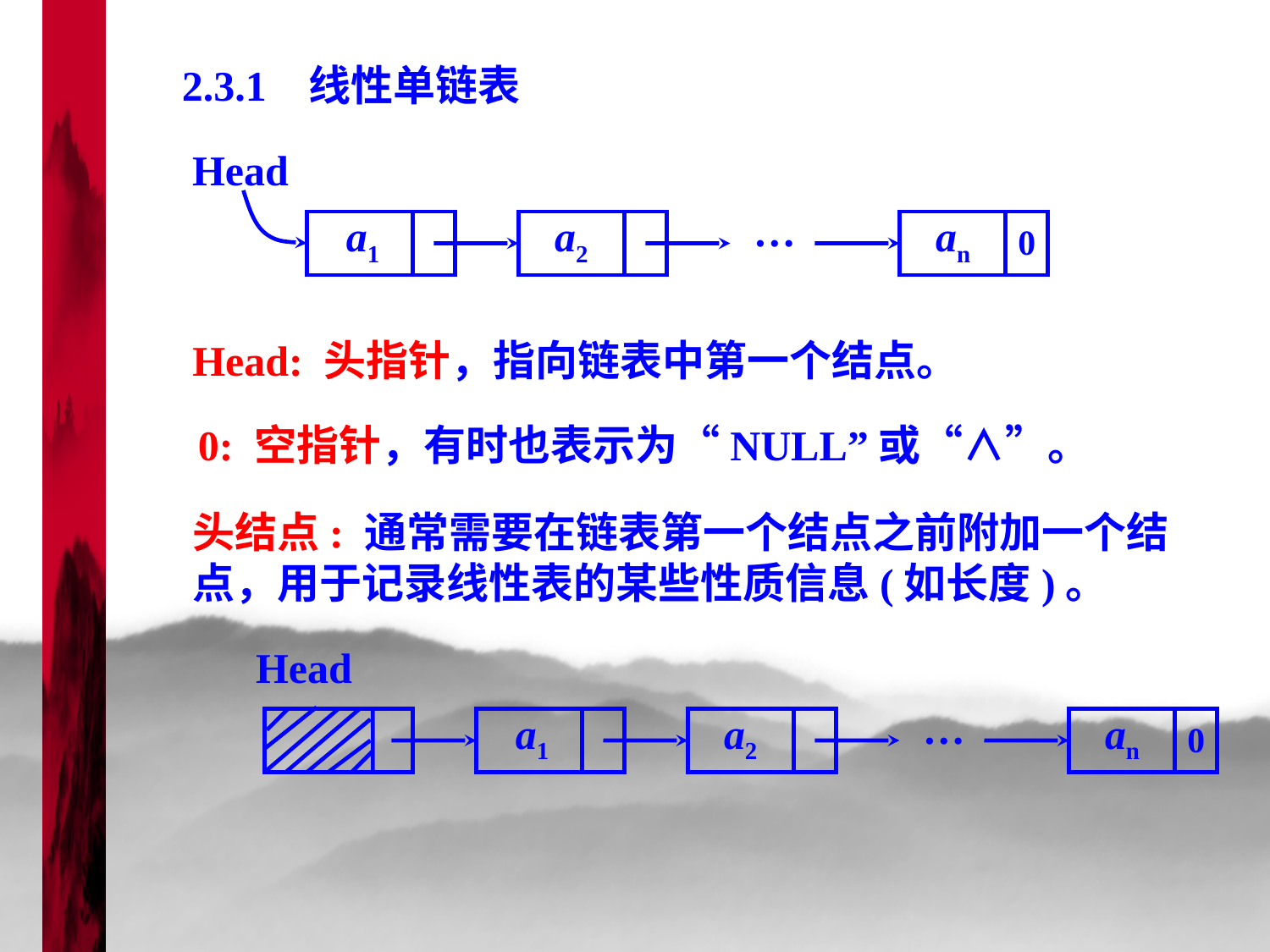

2.3.1   线性单链表
Head

…
a1
a2
an

0

Head: 头指针，指向链表中第一个结点。
0: 空指针，有时也表示为“NULL”或“∧”。
头结点: 通常需要在链表第一个结点之前附加一个结点，用于记录线性表的某些性质信息(如长度)。
Head
…
a1
a2
an

0